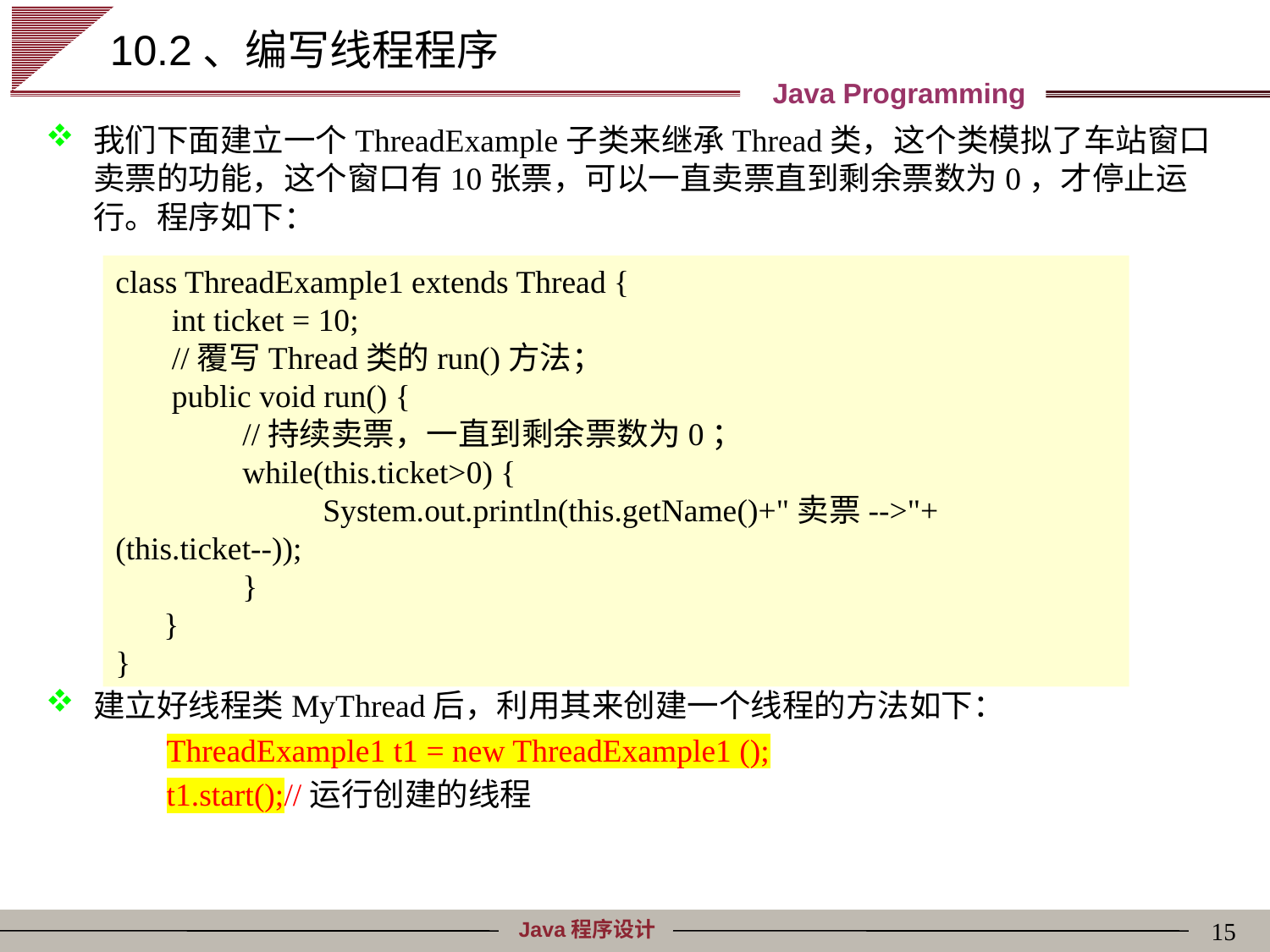

# 10.2、编写线程程序
我们下面建立一个ThreadExample子类来继承Thread类，这个类模拟了车站窗口卖票的功能，这个窗口有10张票，可以一直卖票直到剩余票数为0，才停止运行。程序如下：

建立好线程类MyThread后，利用其来创建一个线程的方法如下：
               ThreadExample1 t1 = new ThreadExample1 ();
               t1.start();//运行创建的线程
class ThreadExample1 extends Thread {
       int ticket = 10;
       //覆写Thread类的run()方法；
       public void run() {
	//持续卖票，一直到剩余票数为0；
	while(this.ticket>0) {
	          System.out.println(this.getName()+"卖票-->"+(this.ticket--));
	}
      }
}